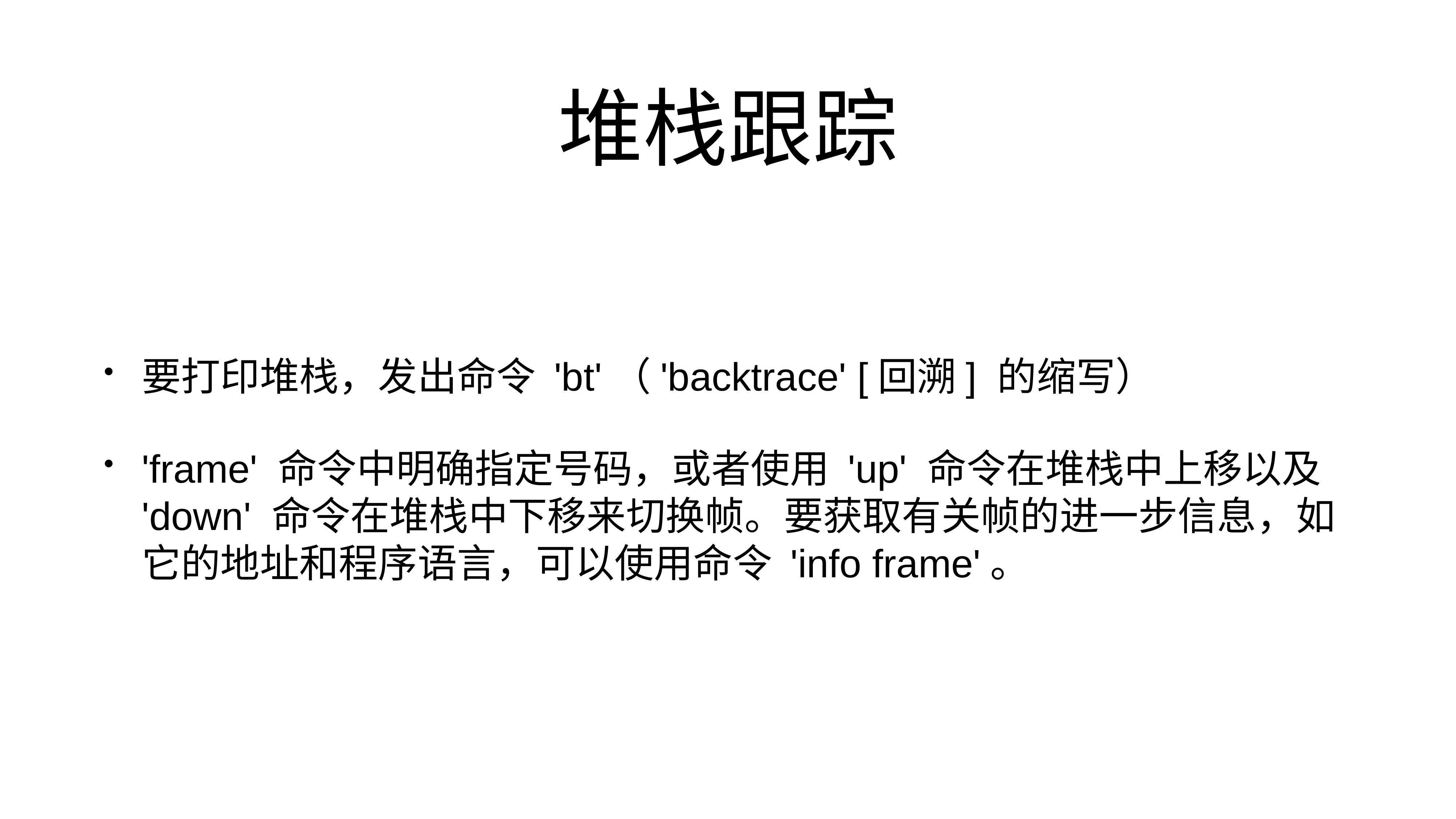

# 堆栈跟踪
要打印堆栈，发出命令 'bt'（'backtrace' [回溯] 的缩写）
'frame' 命令中明确指定号码，或者使用 'up' 命令在堆栈中上移以及 'down' 命令在堆栈中下移来切换帧。要获取有关帧的进一步信息，如它的地址和程序语言，可以使用命令 'info frame'。